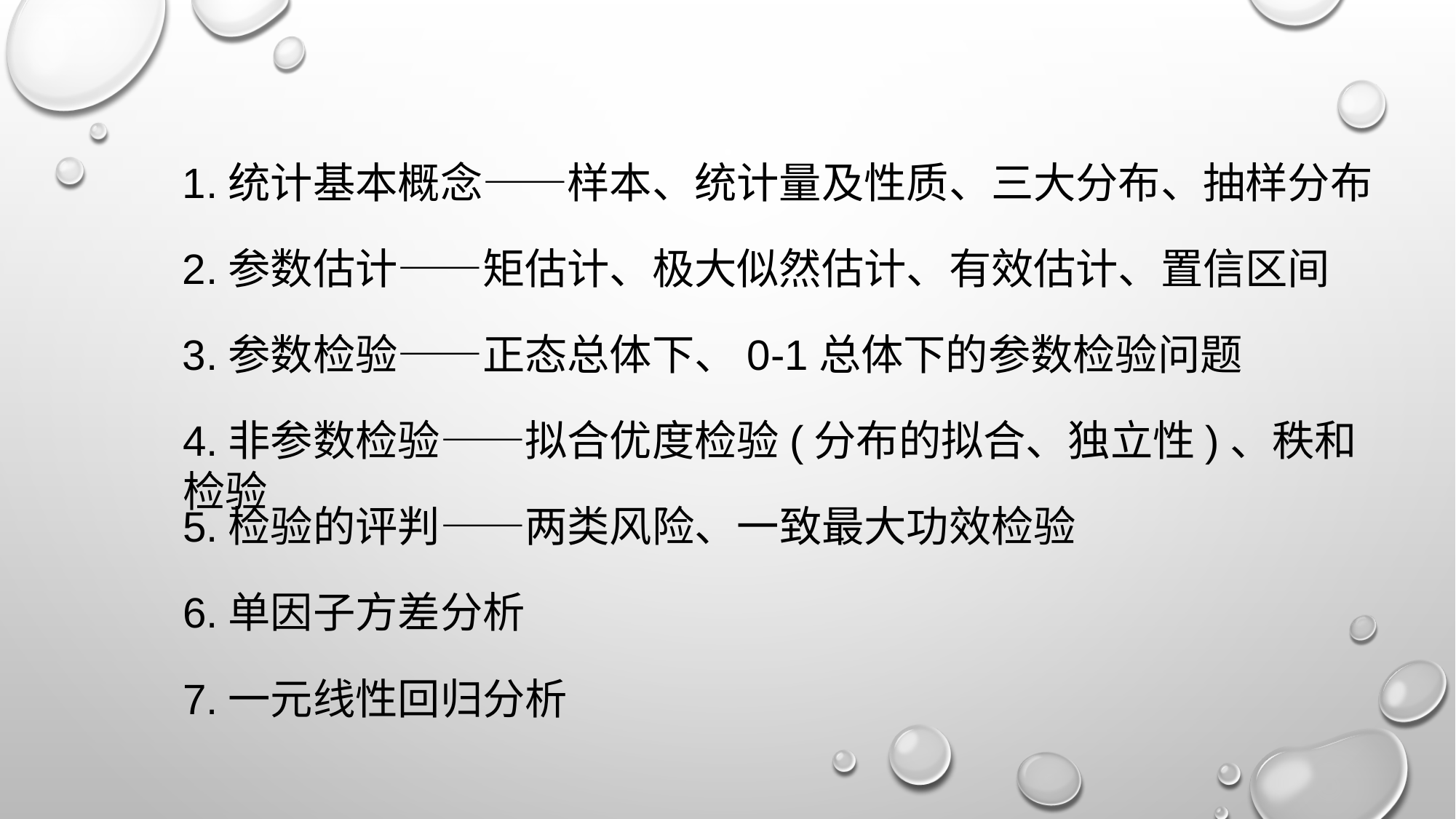

1.统计基本概念——样本、统计量及性质、三大分布、抽样分布
2.参数估计——矩估计、极大似然估计、有效估计、置信区间
3.参数检验——正态总体下、0-1总体下的参数检验问题
4.非参数检验——拟合优度检验(分布的拟合、独立性)、秩和检验
5.检验的评判——两类风险、一致最大功效检验
6.单因子方差分析
7.一元线性回归分析